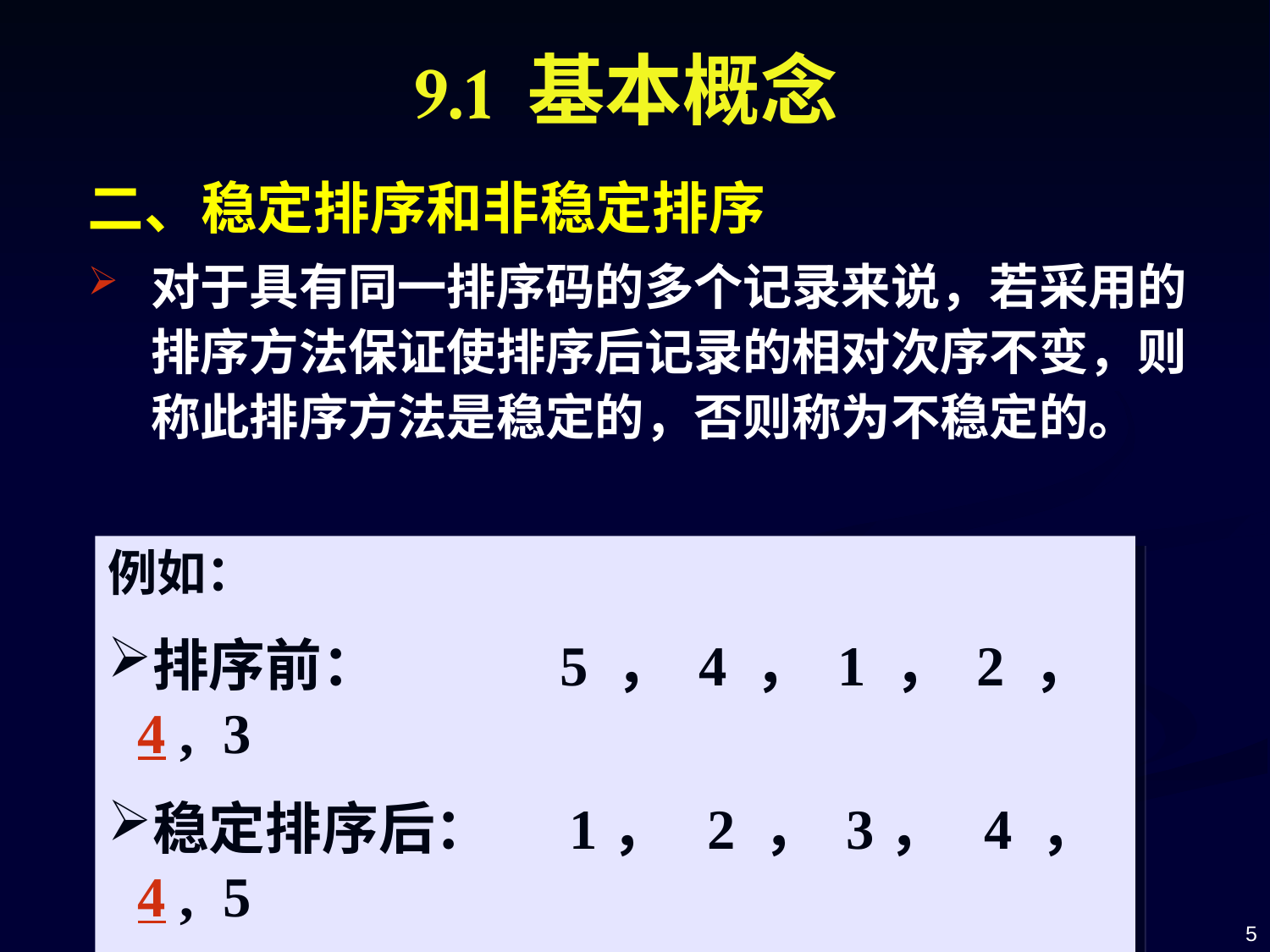

# 9.1 基本概念
二、稳定排序和非稳定排序
对于具有同一排序码的多个记录来说，若采用的排序方法保证使排序后记录的相对次序不变，则称此排序方法是稳定的，否则称为不稳定的。
例如：
排序前：             5 ， 4 ， 1 ， 2 ，4 ,  3
稳定排序后：     1，  2 ， 3，  4 ，4 ,  5
不稳定排序后： 1，  2 ， 3，  4 ，4 ,  5
5